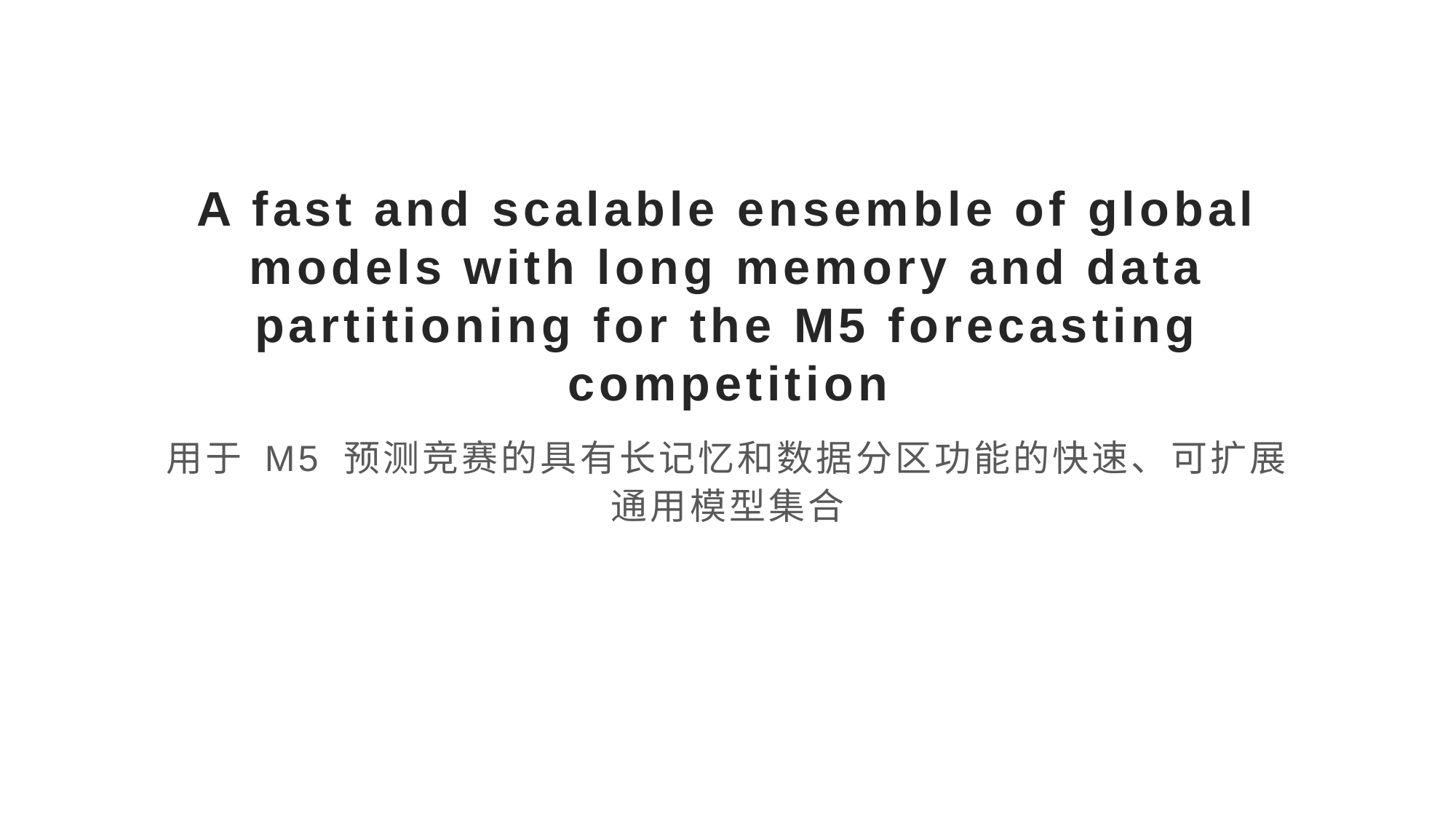

# A fast and scalable ensemble of global models with long memory and data partitioning for the M5 forecasting competition
用于 M5 预测竞赛的具有长记忆和数据分区功能的快速、可扩展通用模型集合